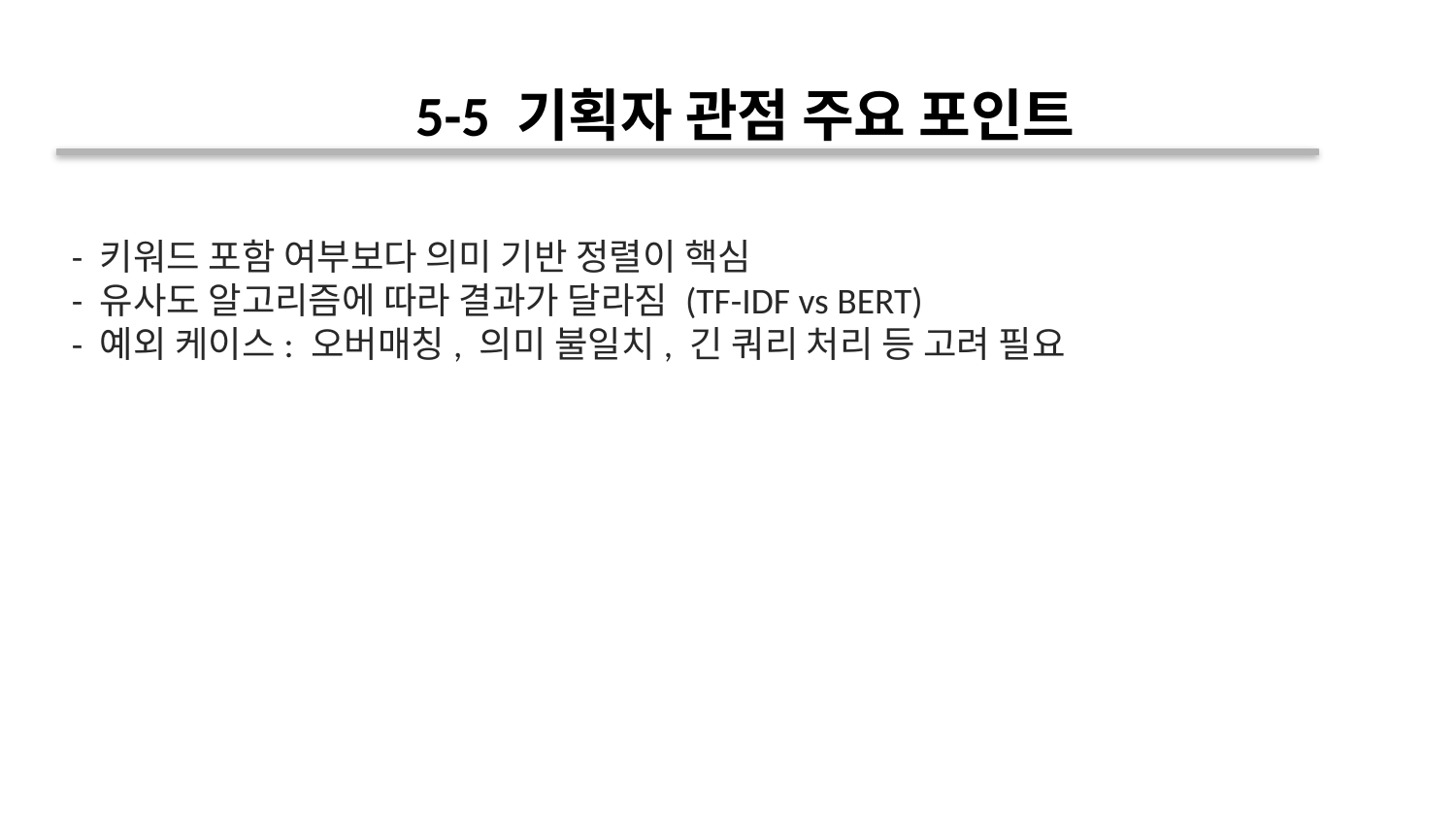

5-5 기획자 관점 주요 포인트

- 키워드 포함 여부보다 의미 기반 정렬이 핵심
- 유사도 알고리즘에 따라 결과가 달라짐 (TF-IDF vs BERT)
- 예외 케이스: 오버매칭, 의미 불일치, 긴 쿼리 처리 등 고려 필요